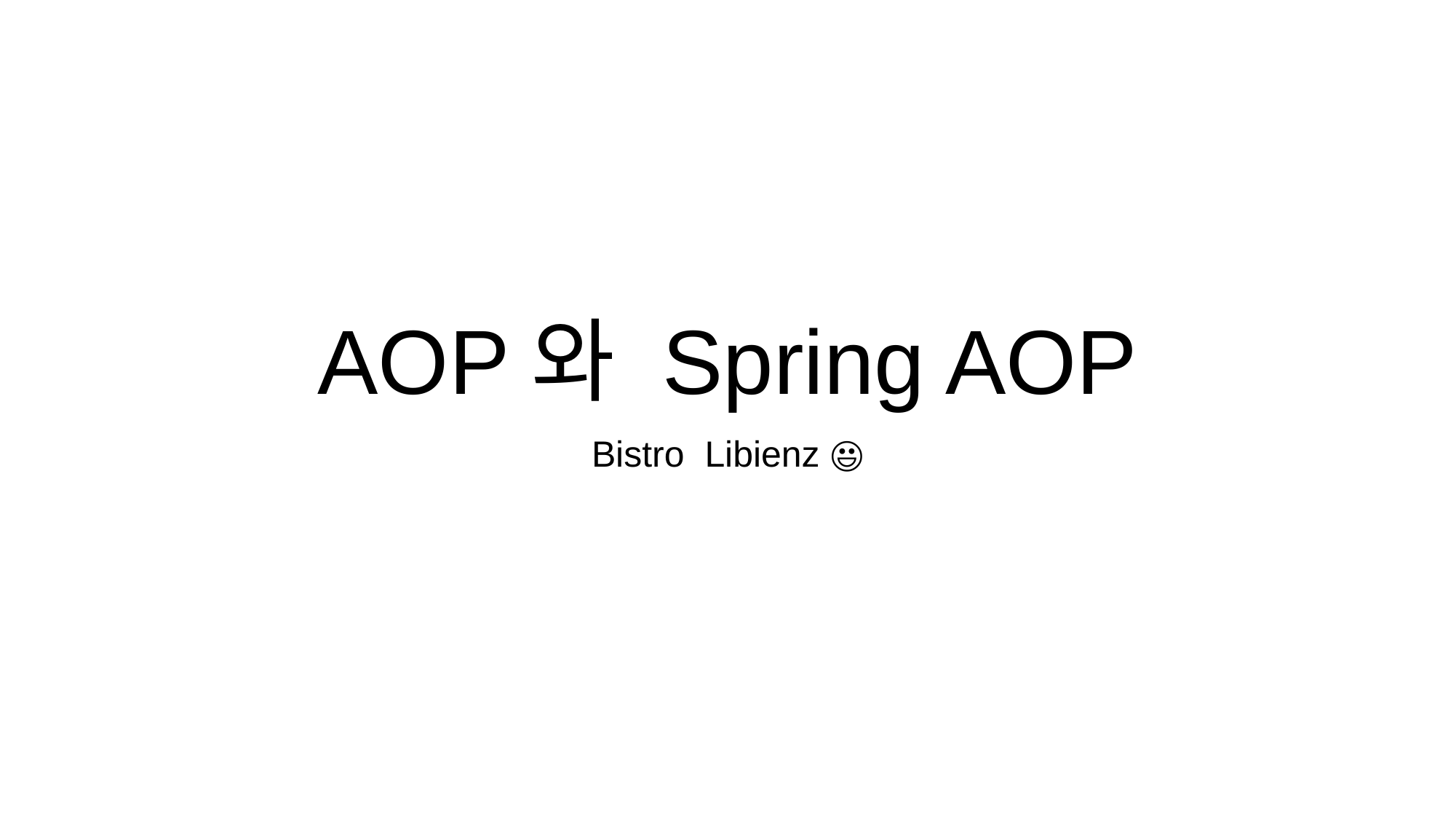

# AOP와 Spring AOP
Bistro  Libienz 😃